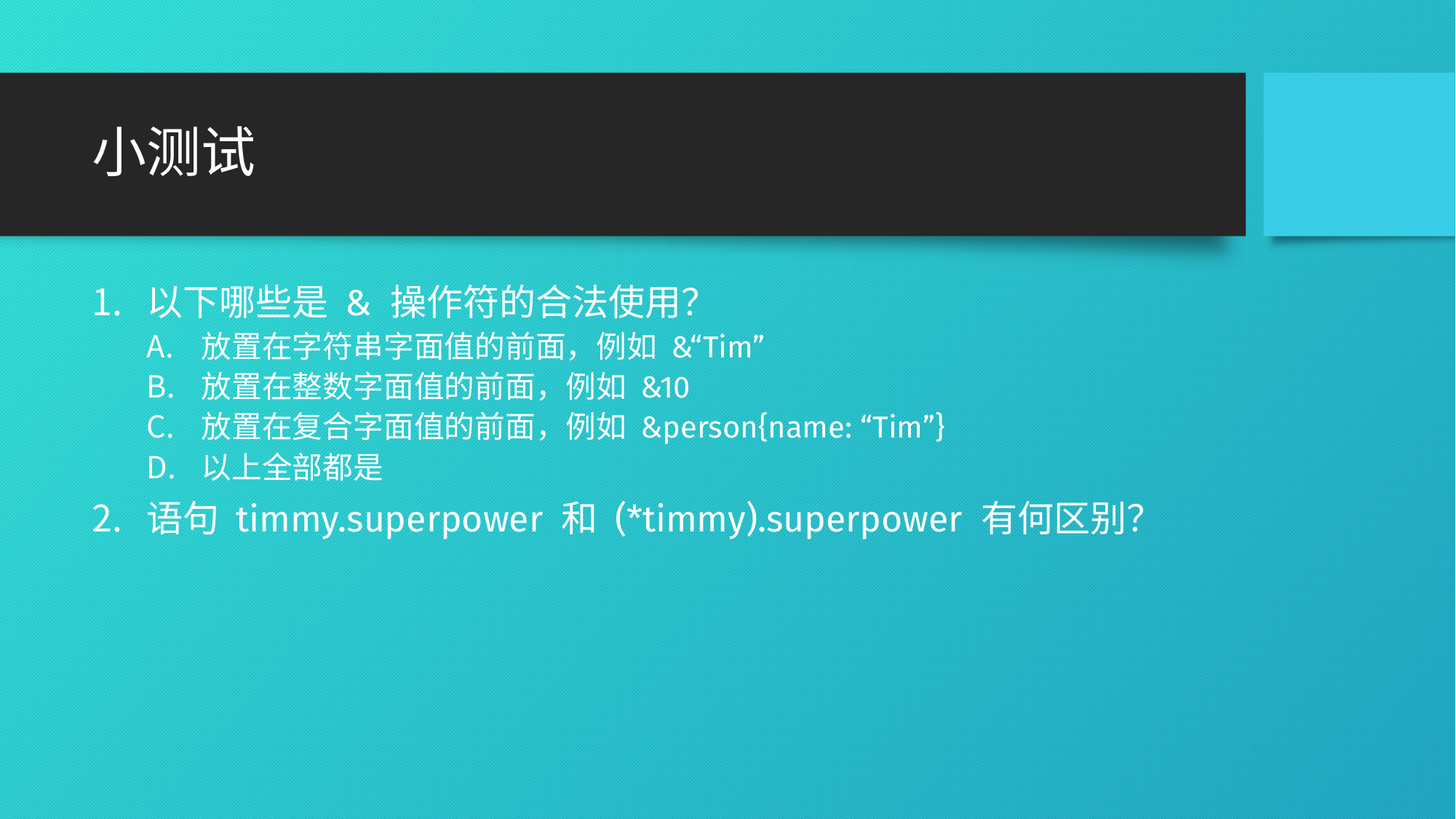

# 小测试
以下哪些是 & 操作符的合法使用？
放置在字符串字面值的前面，例如 &“Tim”
放置在整数字面值的前面，例如 &10
放置在复合字面值的前面，例如 &person{name: “Tim”}
以上全部都是
语句 timmy.superpower 和 (*timmy).superpower 有何区别？